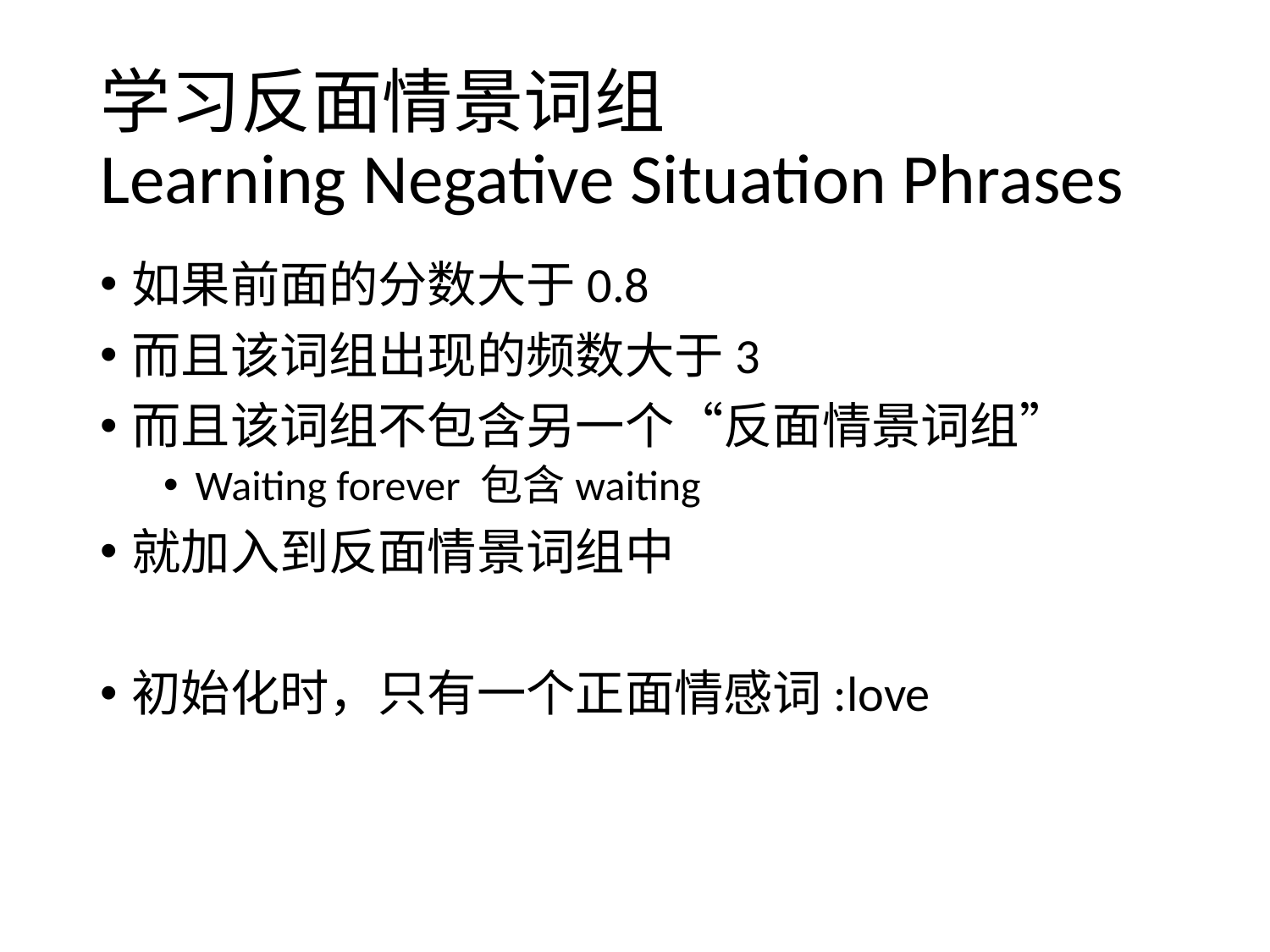

# 学习反面情景词组 Learning Negative Situation Phrases
如果前面的分数大于0.8
而且该词组出现的频数大于3
而且该词组不包含另一个“反面情景词组”
Waiting forever 包含waiting
就加入到反面情景词组中

初始化时，只有一个正面情感词:love